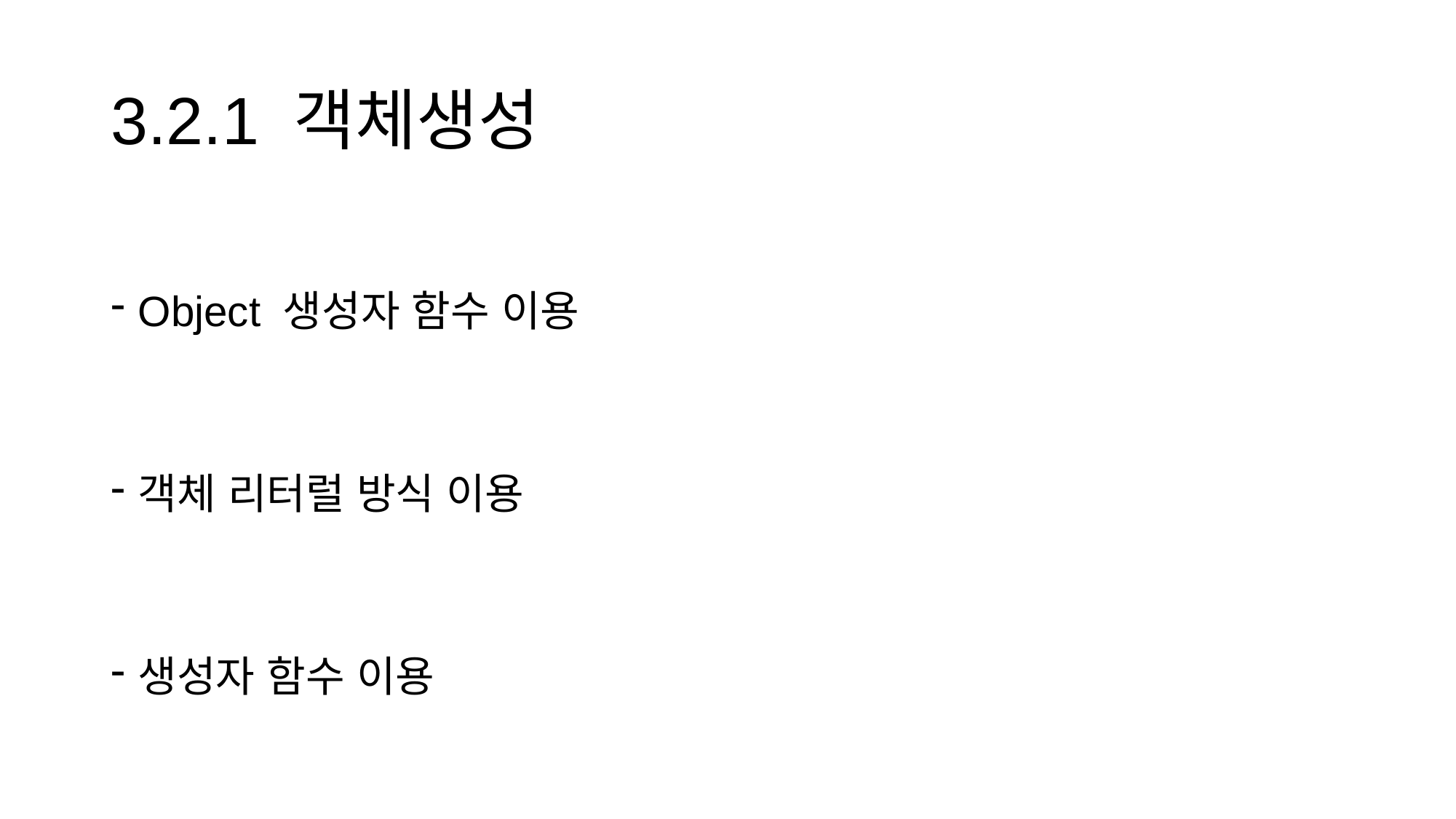

# 3.2.1 객체생성

Object 생성자 함수 이용

객체 리터럴 방식 이용

생성자 함수 이용